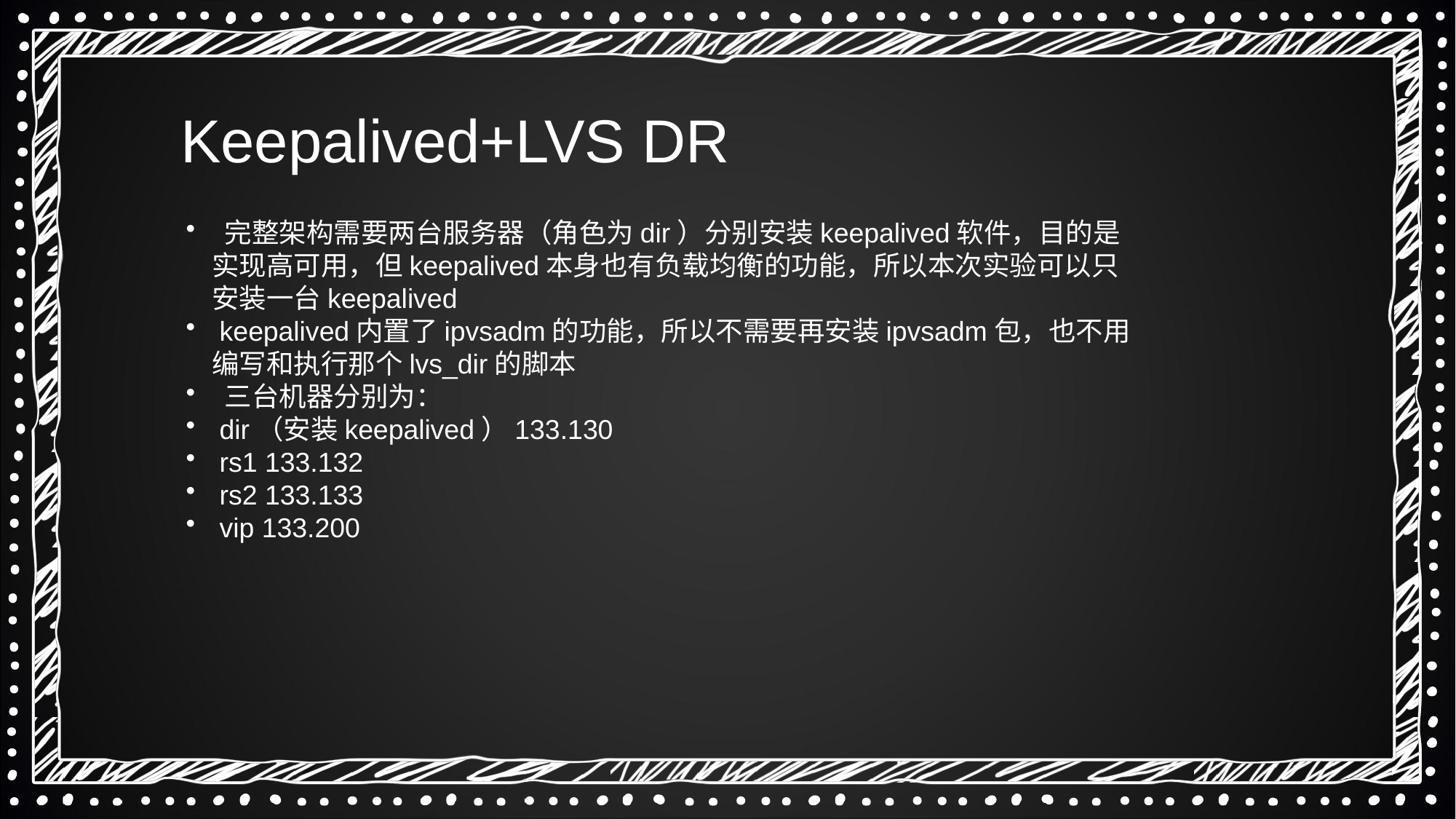

Keepalived+LVS DR
 完整架构需要两台服务器（角色为dir）分别安装keepalived软件，目的是实现高可用，但keepalived本身也有负载均衡的功能，所以本次实验可以只安装一台keepalived
 keepalived内置了ipvsadm的功能，所以不需要再安装ipvsadm包，也不用编写和执行那个lvs_dir的脚本
 三台机器分别为：
 dir（安装keepalived）133.130
 rs1 133.132
 rs2 133.133
 vip 133.200